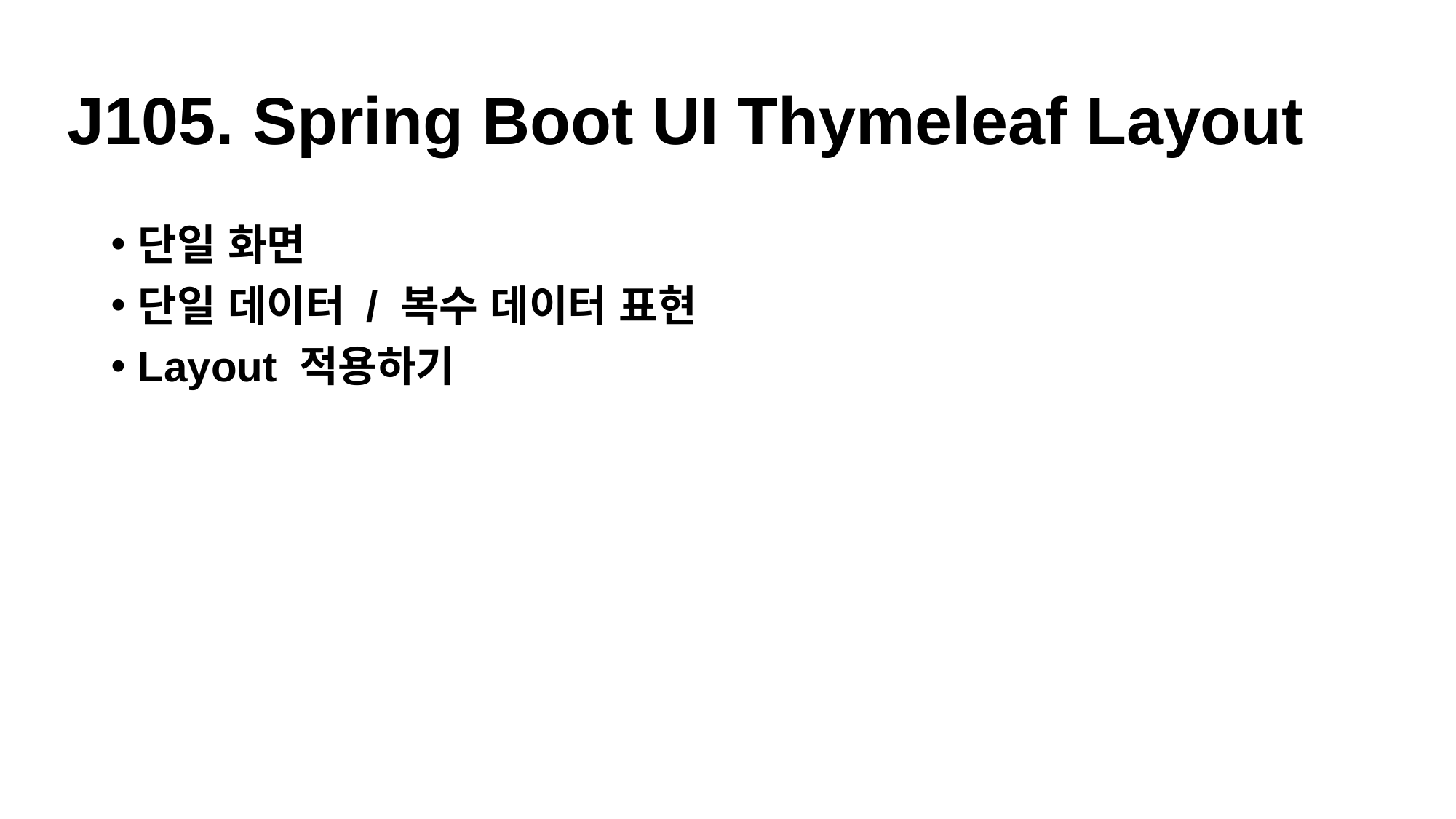

# J105. Spring Boot UI Thymeleaf Layout
단일 화면
단일 데이터 / 복수 데이터 표현
Layout 적용하기